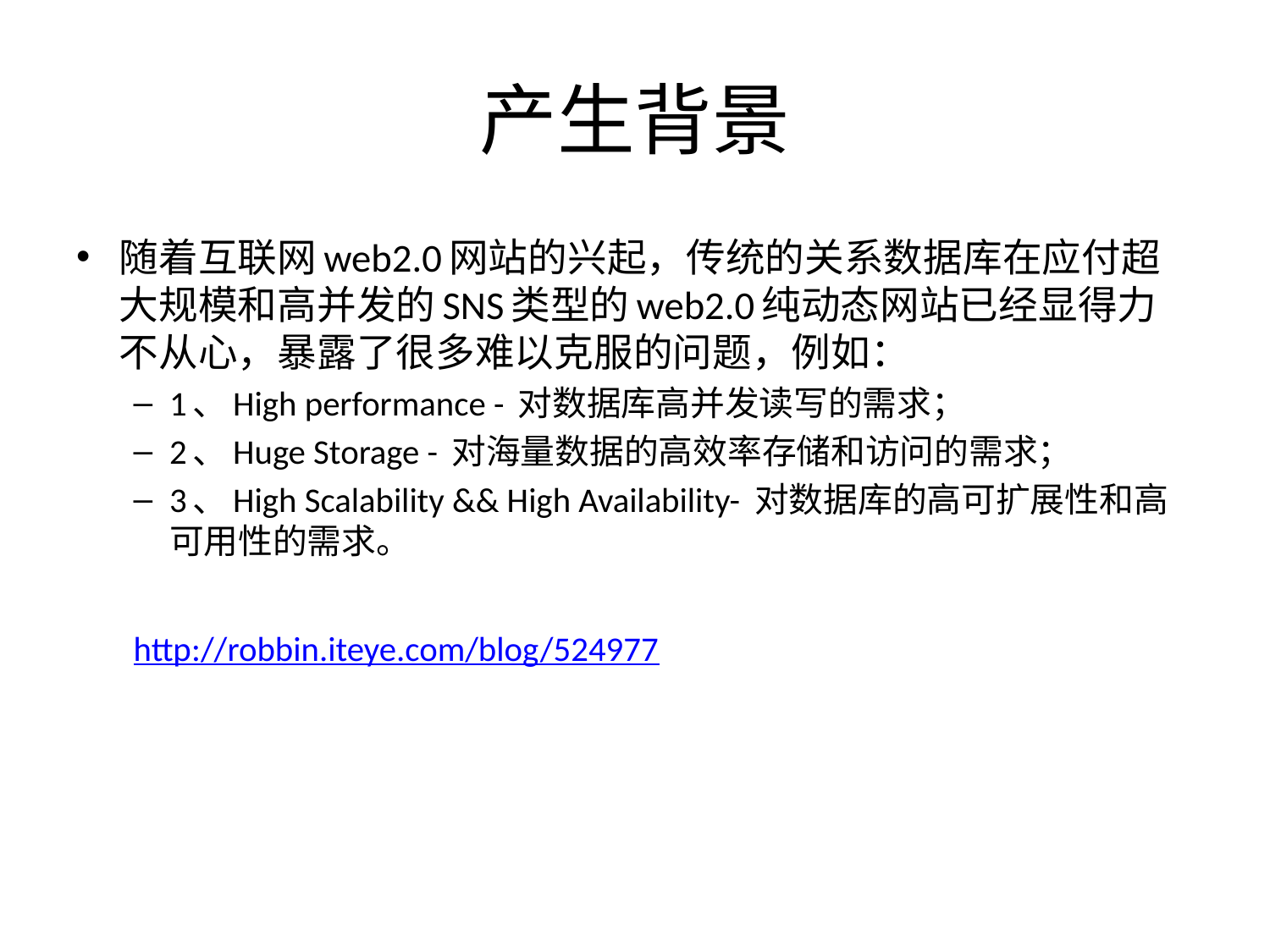

# 产生背景
随着互联网web2.0网站的兴起，传统的关系数据库在应付超大规模和高并发的SNS类型的web2.0纯动态网站已经显得力不从心，暴露了很多难以克服的问题，例如：
1、High performance - 对数据库高并发读写的需求；
2、Huge Storage - 对海量数据的高效率存储和访问的需求；
3、High Scalability && High Availability- 对数据库的高可扩展性和高可用性的需求。

http://robbin.iteye.com/blog/524977